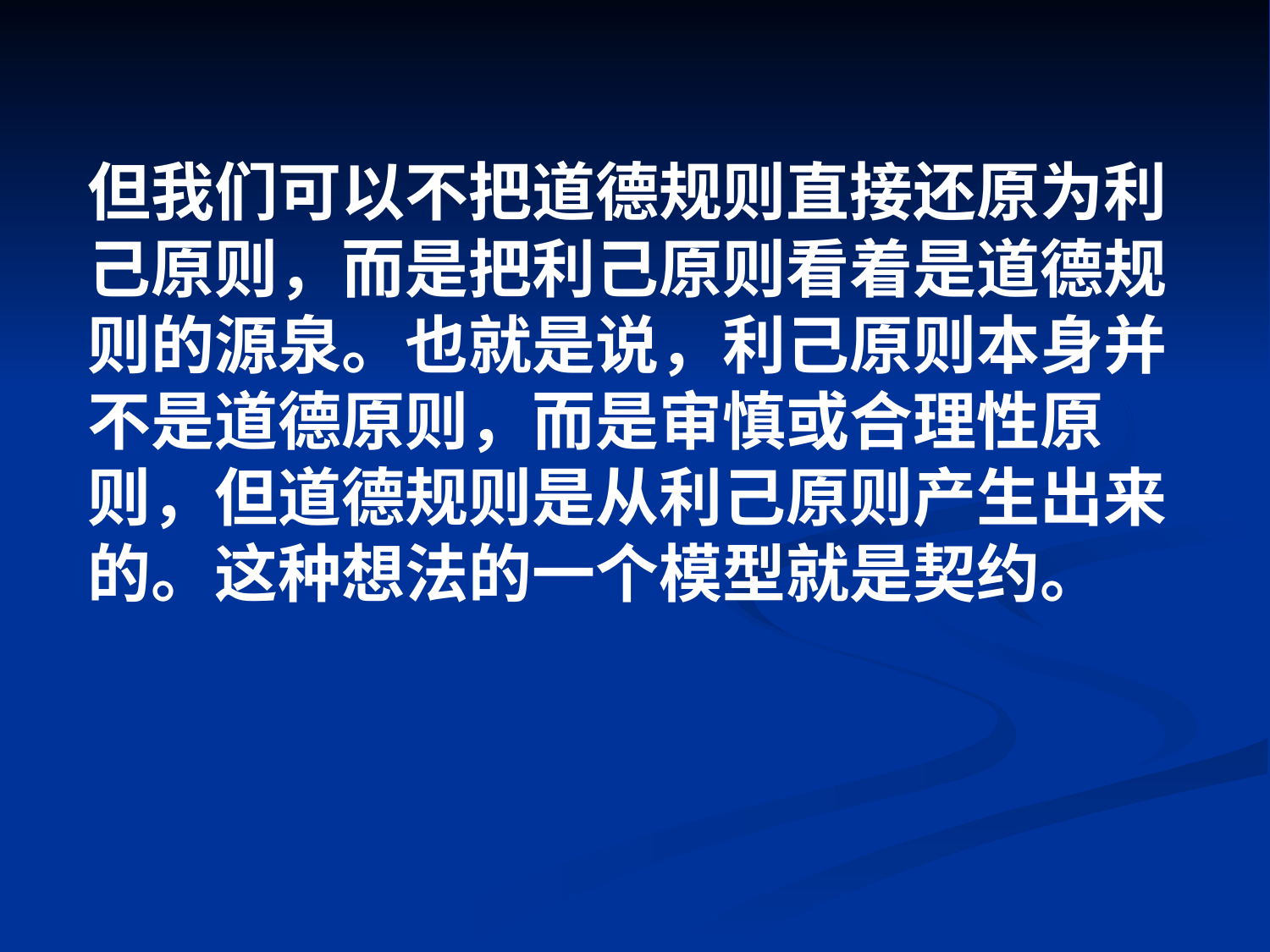

但我们可以不把道德规则直接还原为利己原则，而是把利己原则看着是道德规则的源泉。也就是说，利己原则本身并不是道德原则，而是审慎或合理性原则，但道德规则是从利己原则产生出来的。这种想法的一个模型就是契约。